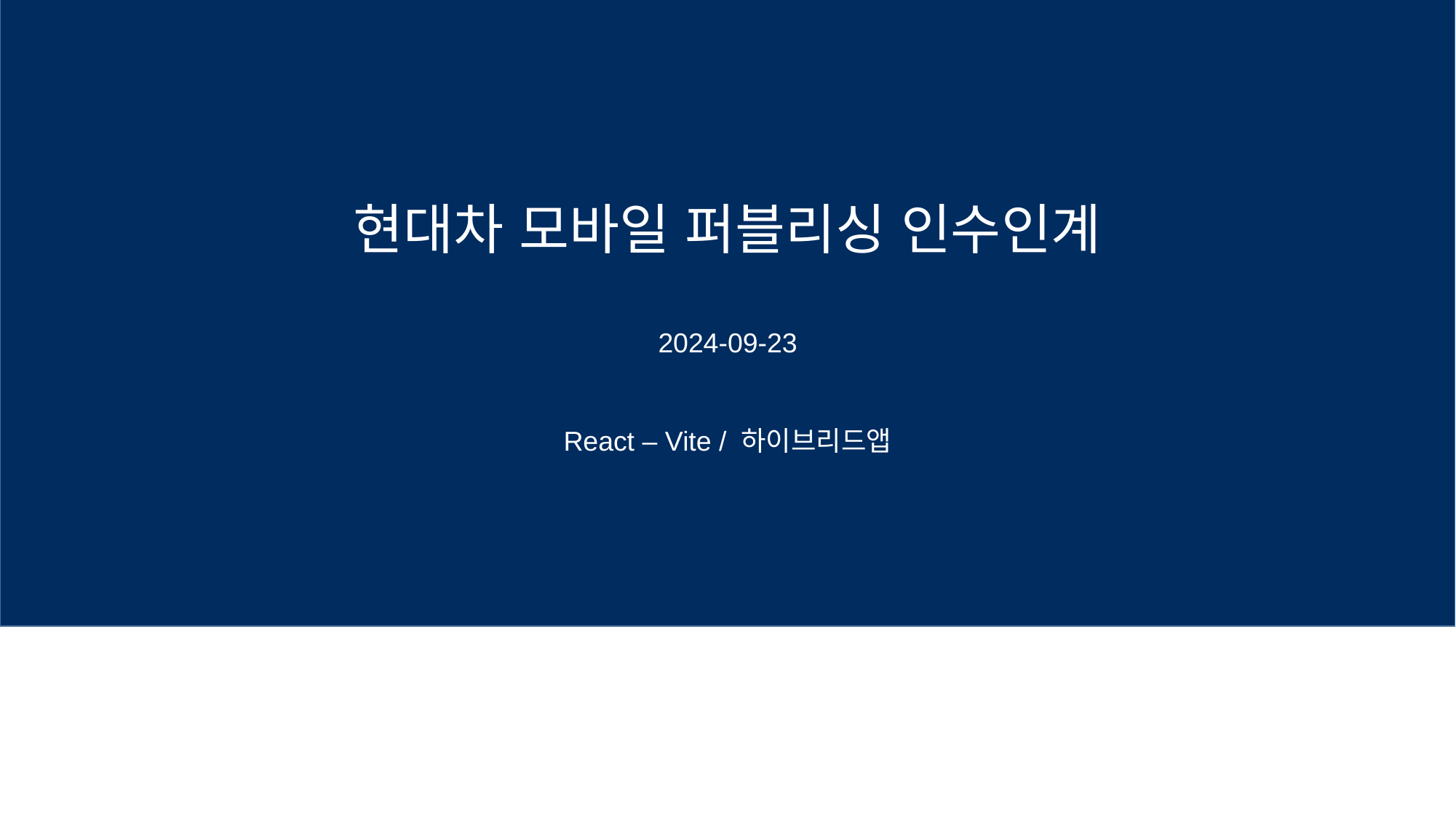

현대차 모바일 퍼블리싱 인수인계

2024-09-23

React – Vite / 하이브리드앱